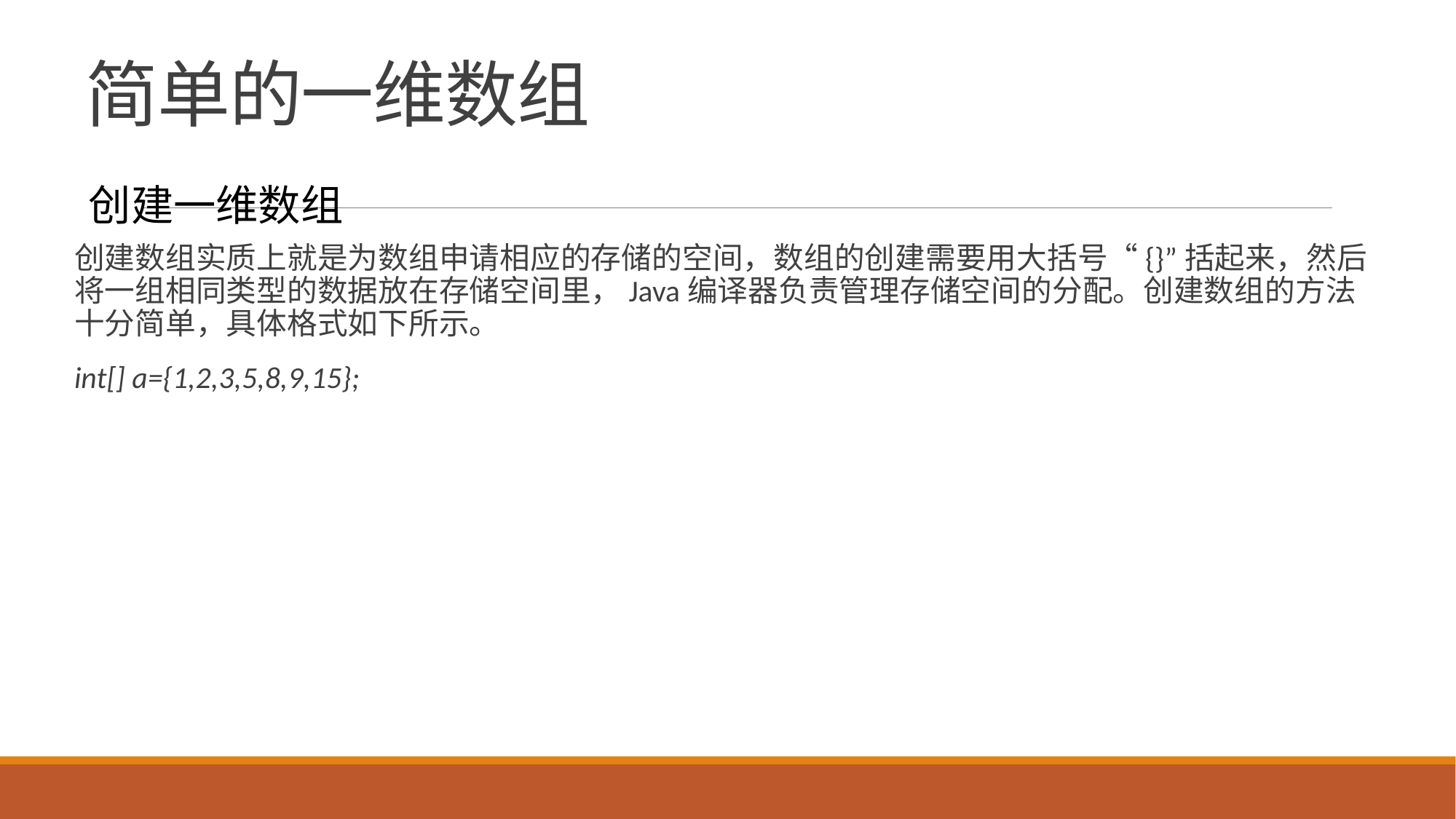

# 简单的一维数组
创建一维数组
创建数组实质上就是为数组申请相应的存储的空间，数组的创建需要用大括号“{}”括起来，然后将一组相同类型的数据放在存储空间里，Java编译器负责管理存储空间的分配。创建数组的方法十分简单，具体格式如下所示。
int[] a={1,2,3,5,8,9,15};